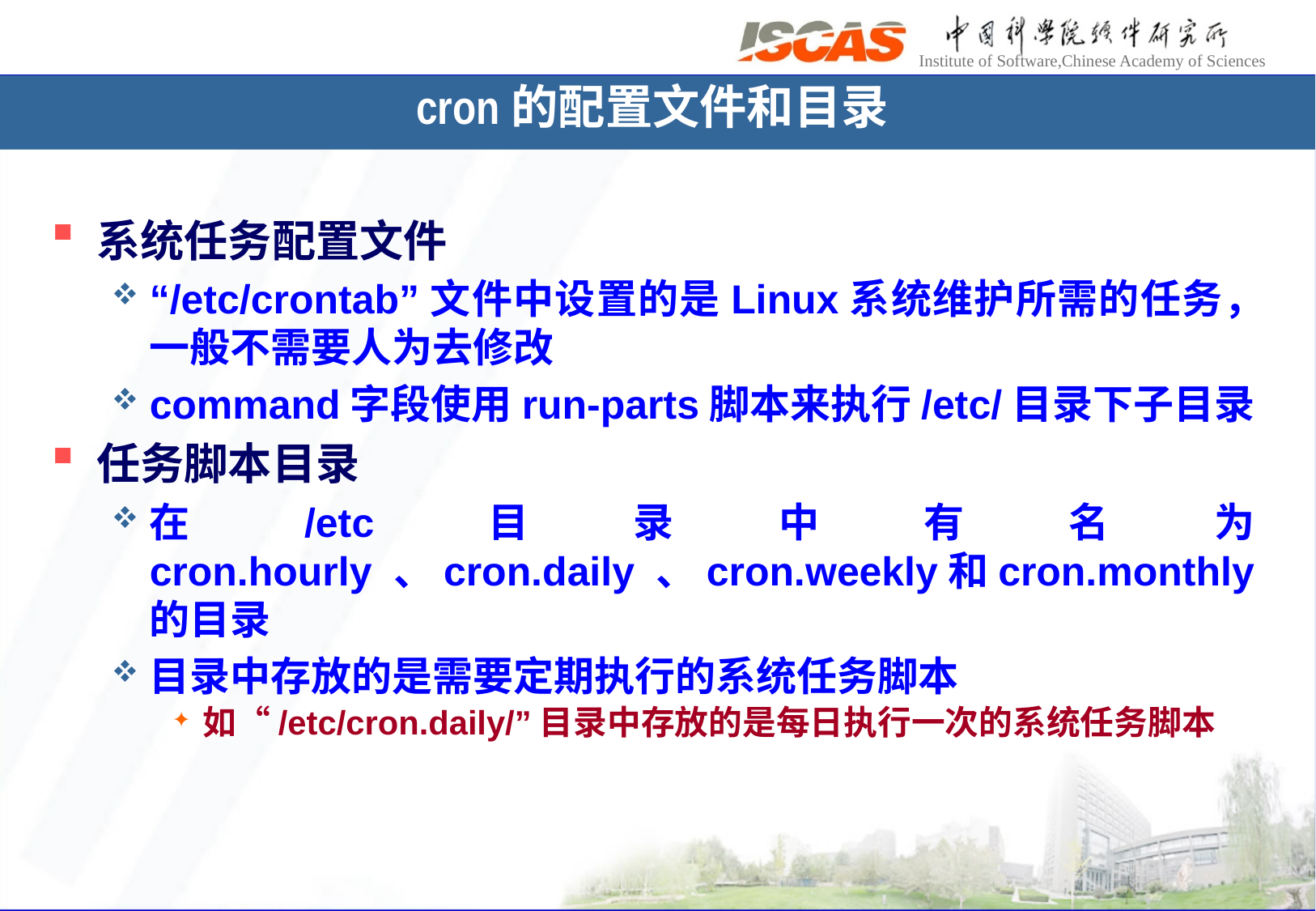

# cron的配置文件和目录
系统任务配置文件
“/etc/crontab”文件中设置的是Linux系统维护所需的任务，一般不需要人为去修改
command字段使用run-parts脚本来执行/etc/目录下子目录
任务脚本目录
在/etc目录中有名为cron.hourly 、cron.daily 、cron.weekly和cron.monthly的目录
目录中存放的是需要定期执行的系统任务脚本
如“/etc/cron.daily/”目录中存放的是每日执行一次的系统任务脚本